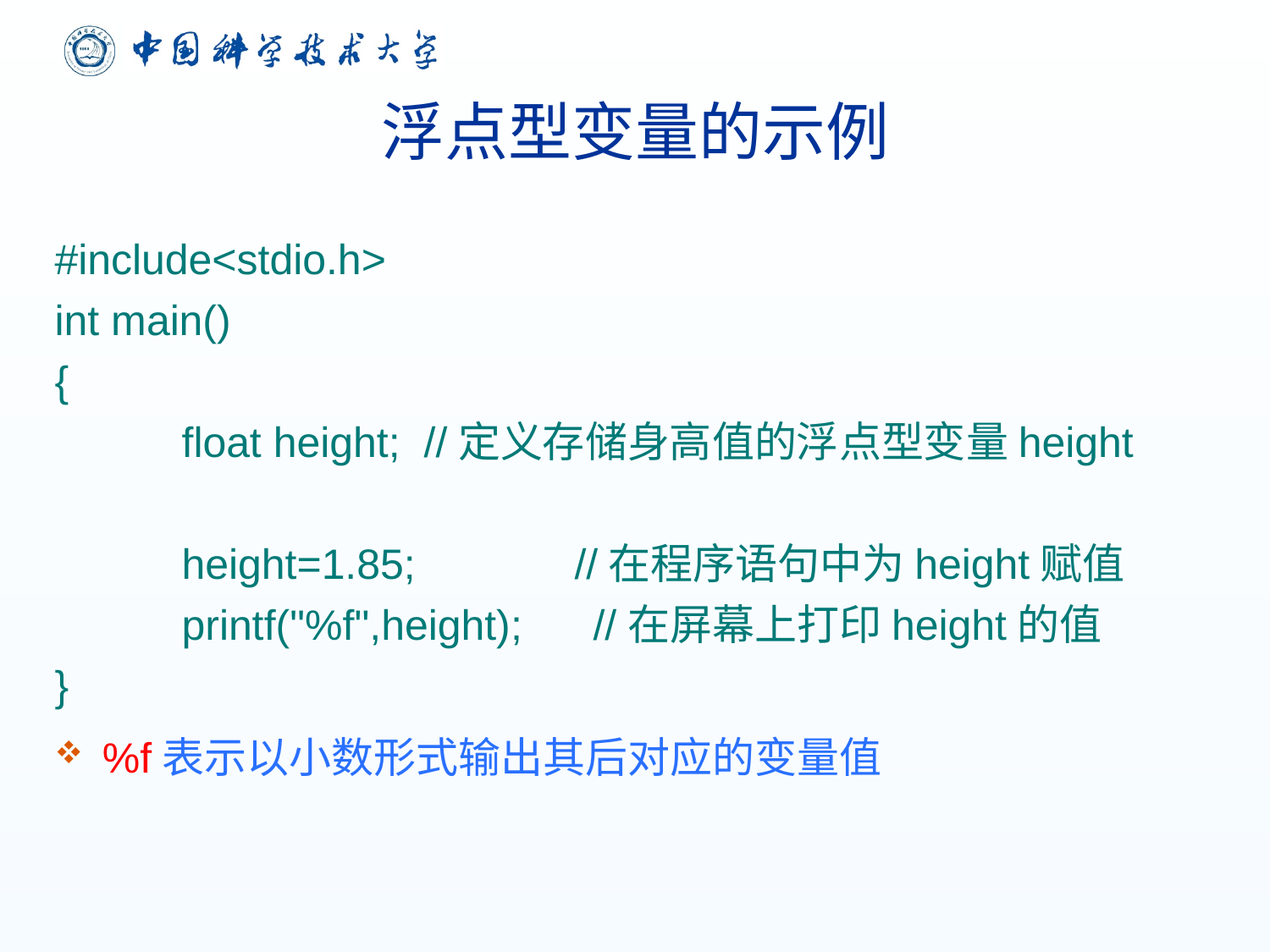

# 浮点型变量的示例
#include<stdio.h>
int main()
{
	float height;  //定义存储身高值的浮点型变量height

	height=1.85;  	 //在程序语句中为height赋值
	printf("%f",height);      //在屏幕上打印height的值
}
%f表示以小数形式输出其后对应的变量值